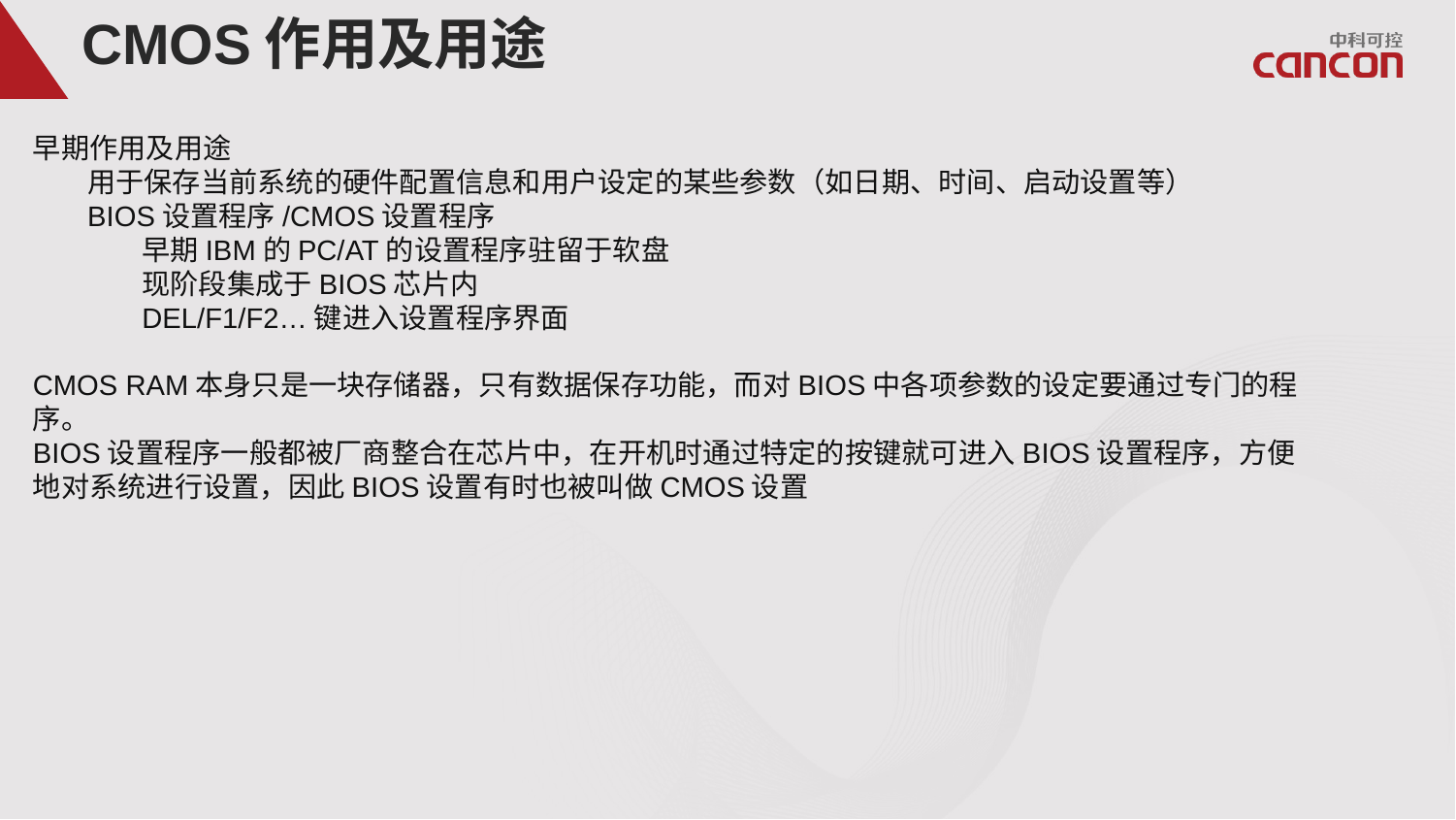

# CMOS作用及用途
早期作用及用途
用于保存当前系统的硬件配置信息和用户设定的某些参数（如日期、时间、启动设置等）
BIOS设置程序/CMOS设置程序
早期IBM的PC/AT的设置程序驻留于软盘
现阶段集成于BIOS芯片内
DEL/F1/F2…键进入设置程序界面

CMOS RAM本身只是一块存储器，只有数据保存功能，而对BIOS中各项参数的设定要通过专门的程序。
BIOS设置程序一般都被厂商整合在芯片中，在开机时通过特定的按键就可进入BIOS设置程序，方便地对系统进行设置，因此BIOS设置有时也被叫做CMOS设置